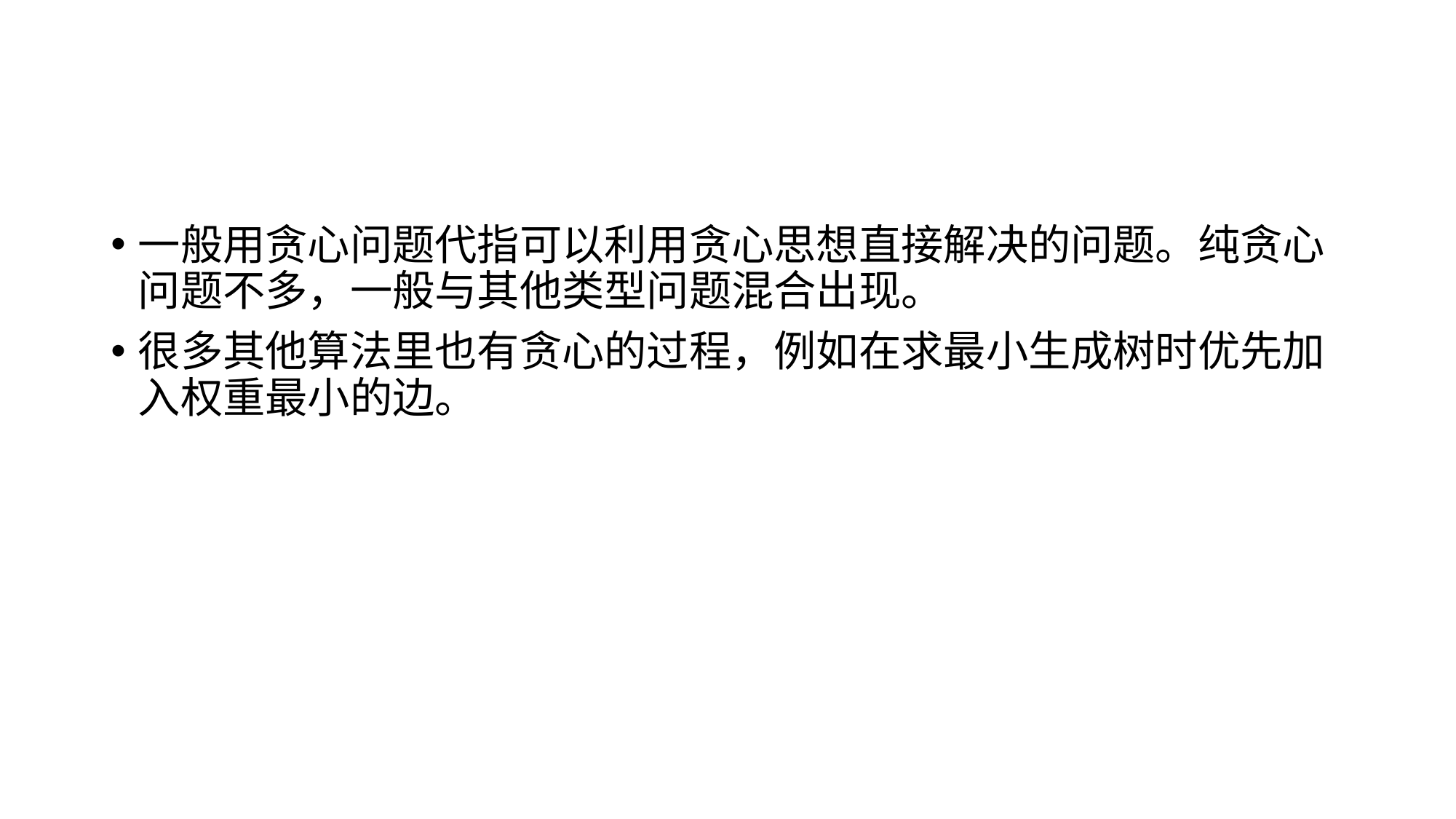

#
一般用贪心问题代指可以利用贪心思想直接解决的问题。纯贪心问题不多，一般与其他类型问题混合出现。
很多其他算法里也有贪心的过程，例如在求最小生成树时优先加入权重最小的边。